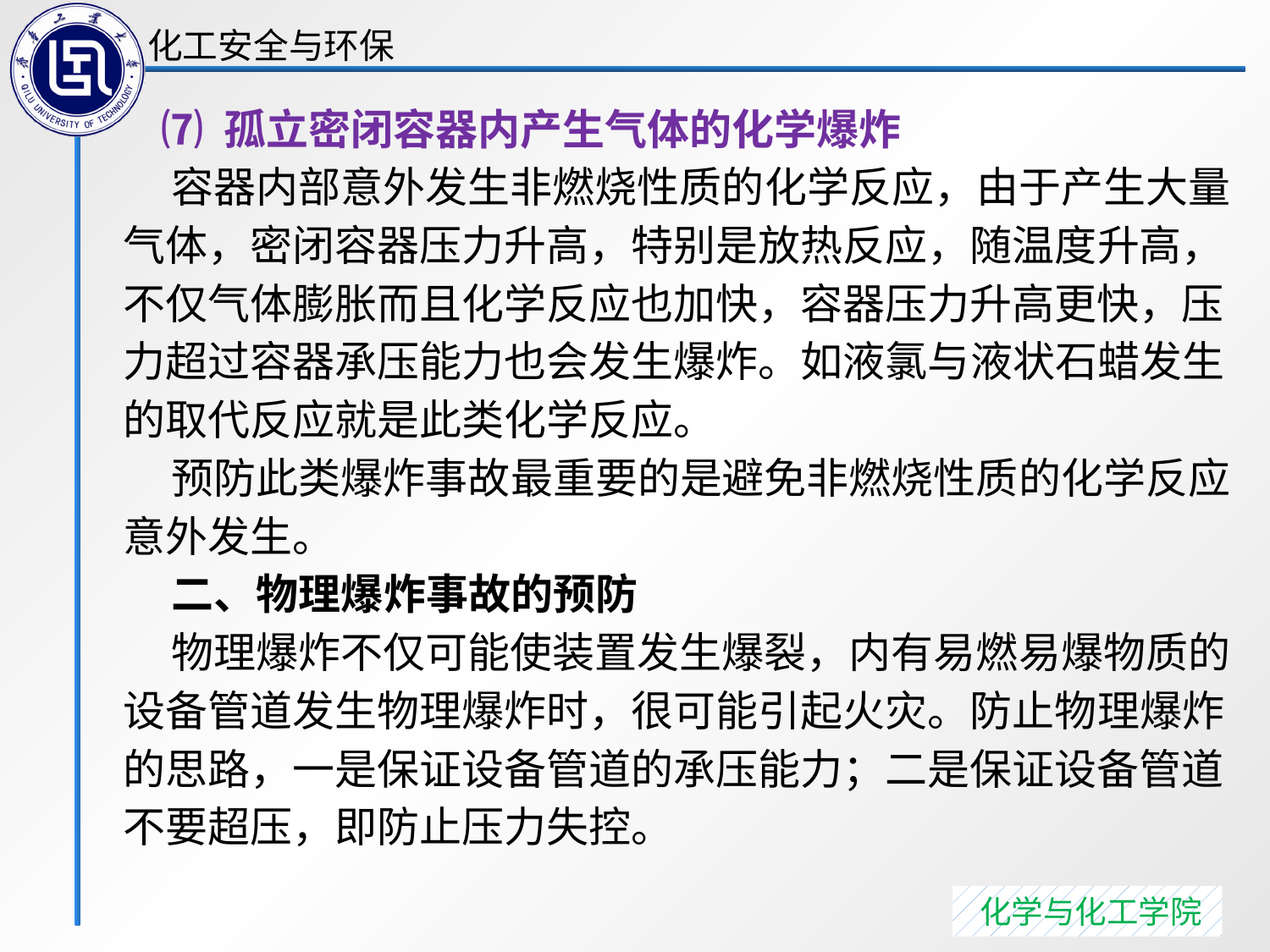

⑺ 孤立密闭容器内产生气体的化学爆炸
    容器内部意外发生非燃烧性质的化学反应，由于产生大量气体，密闭容器压力升高，特别是放热反应，随温度升高，不仅气体膨胀而且化学反应也加快，容器压力升高更快，压力超过容器承压能力也会发生爆炸。如液氯与液状石蜡发生的取代反应就是此类化学反应。
    预防此类爆炸事故最重要的是避免非燃烧性质的化学反应意外发生。
    二、物理爆炸事故的预防
    物理爆炸不仅可能使装置发生爆裂，内有易燃易爆物质的设备管道发生物理爆炸时，很可能引起火灾。防止物理爆炸的思路，一是保证设备管道的承压能力；二是保证设备管道不要超压，即防止压力失控。